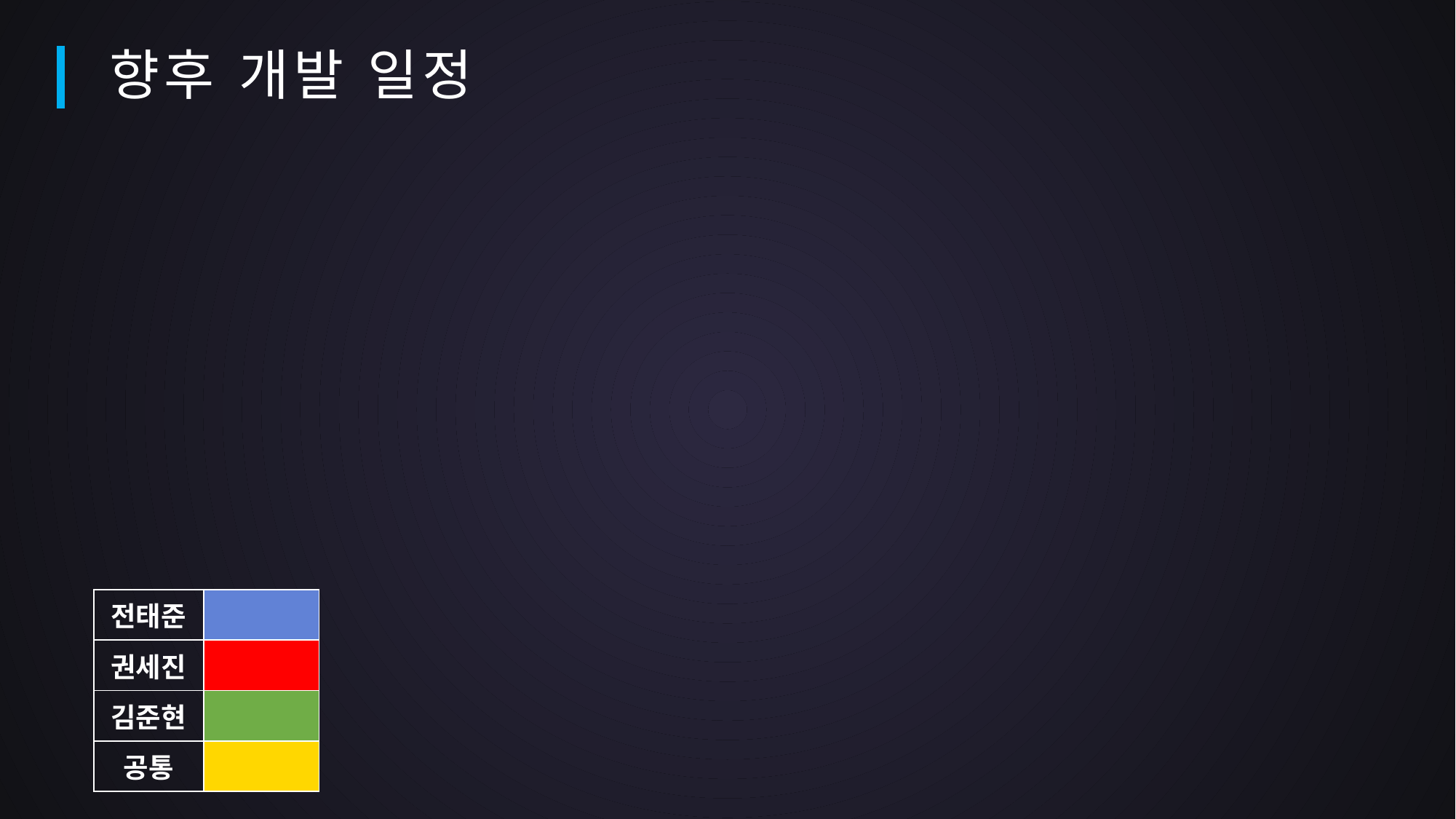

향후 개발 일정

| 전태준 |  |
| --- | --- |
| 권세진 |  |
| 김준현 |  |
| 공통 |  |